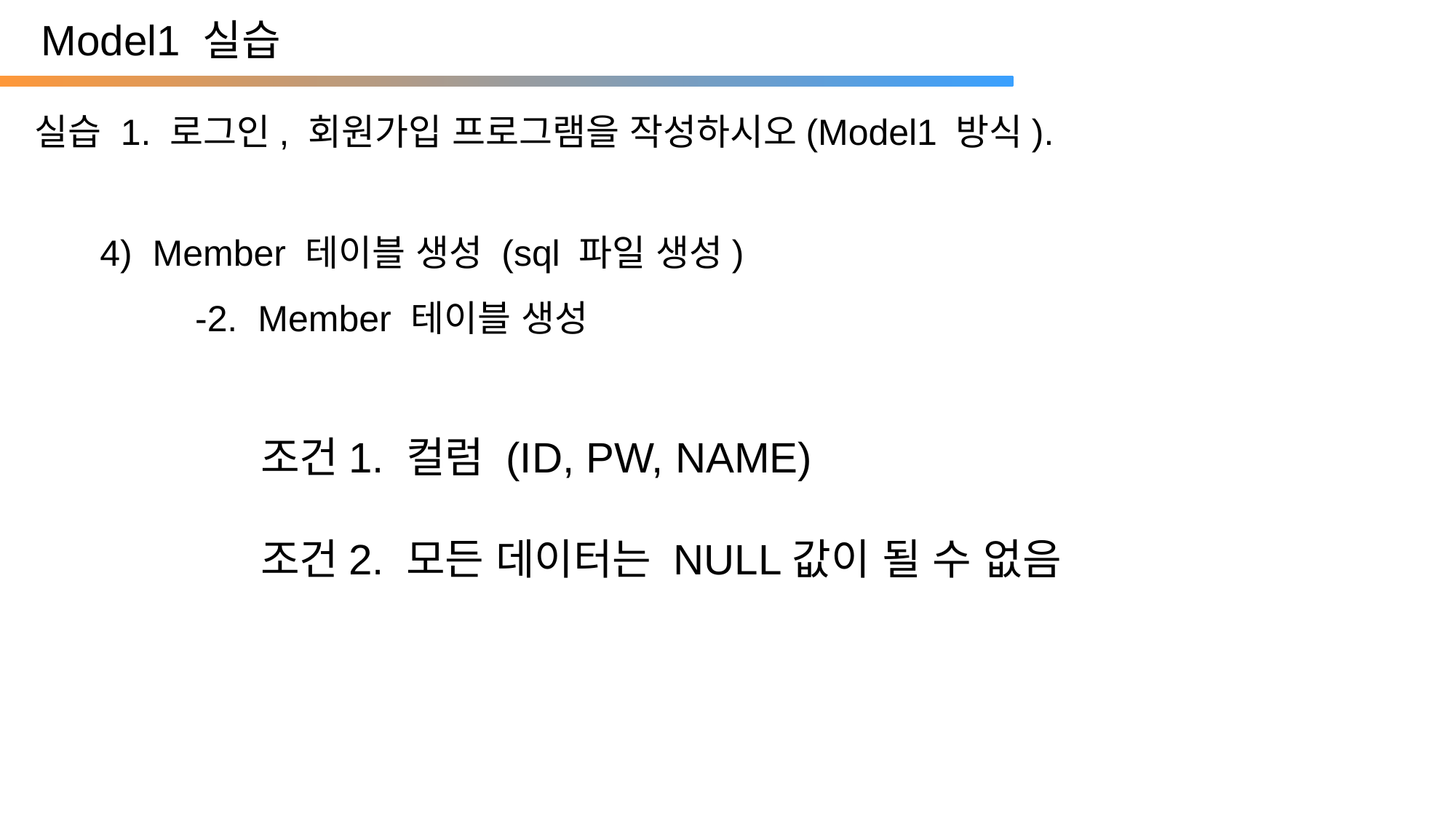

Model1 실습

실습 1. 로그인, 회원가입 프로그램을 작성하시오(Model1 방식).
4)  Member 테이블 생성 (sql 파일 생성)
-2.  Member 테이블 생성
조건1. 컬럼 (ID, PW, NAME)
조건2. 모든 데이터는 NULL값이 될 수 없음